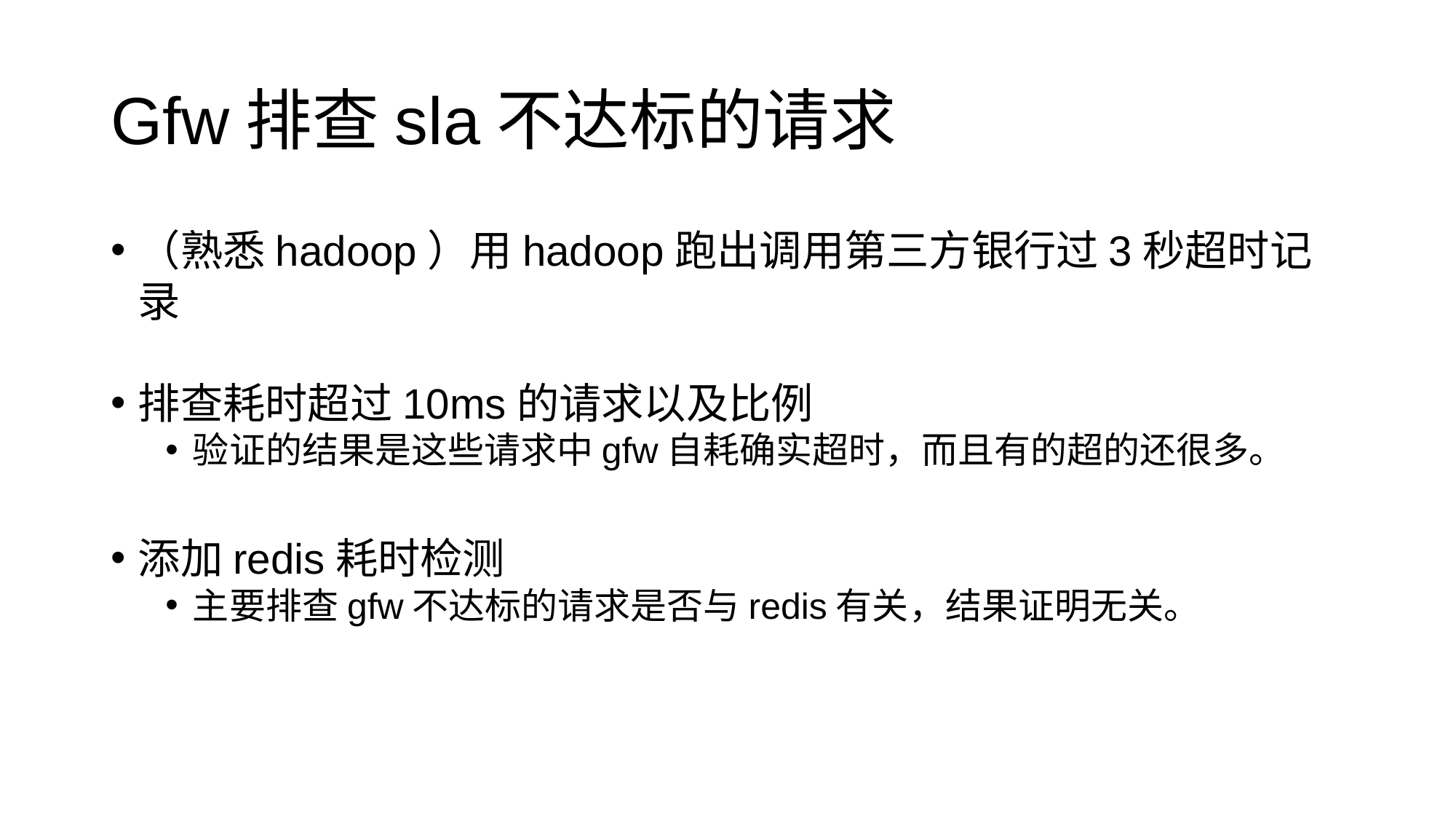

# Gfw排查sla不达标的请求
（熟悉hadoop）用hadoop跑出调用第三方银行过3秒超时记录

排查耗时超过10ms的请求以及比例
验证的结果是这些请求中gfw自耗确实超时，而且有的超的还很多。

添加redis耗时检测
主要排查gfw不达标的请求是否与redis有关，结果证明无关。